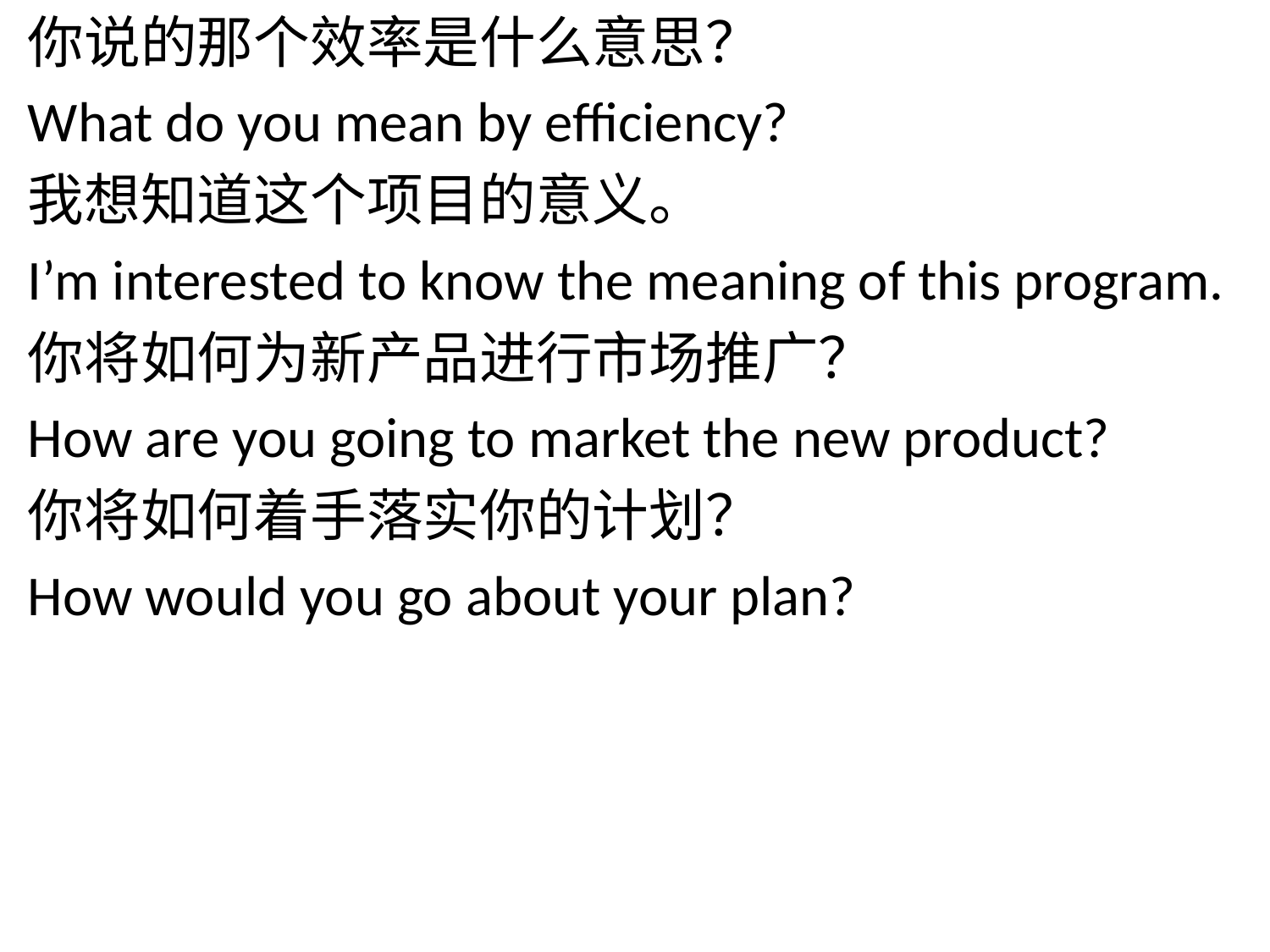

你说的那个效率是什么意思？
What do you mean by efficiency?
我想知道这个项目的意义。
I’m interested to know the meaning of this program.
你将如何为新产品进行市场推广？
How are you going to market the new product?
你将如何着手落实你的计划？
How would you go about your plan?